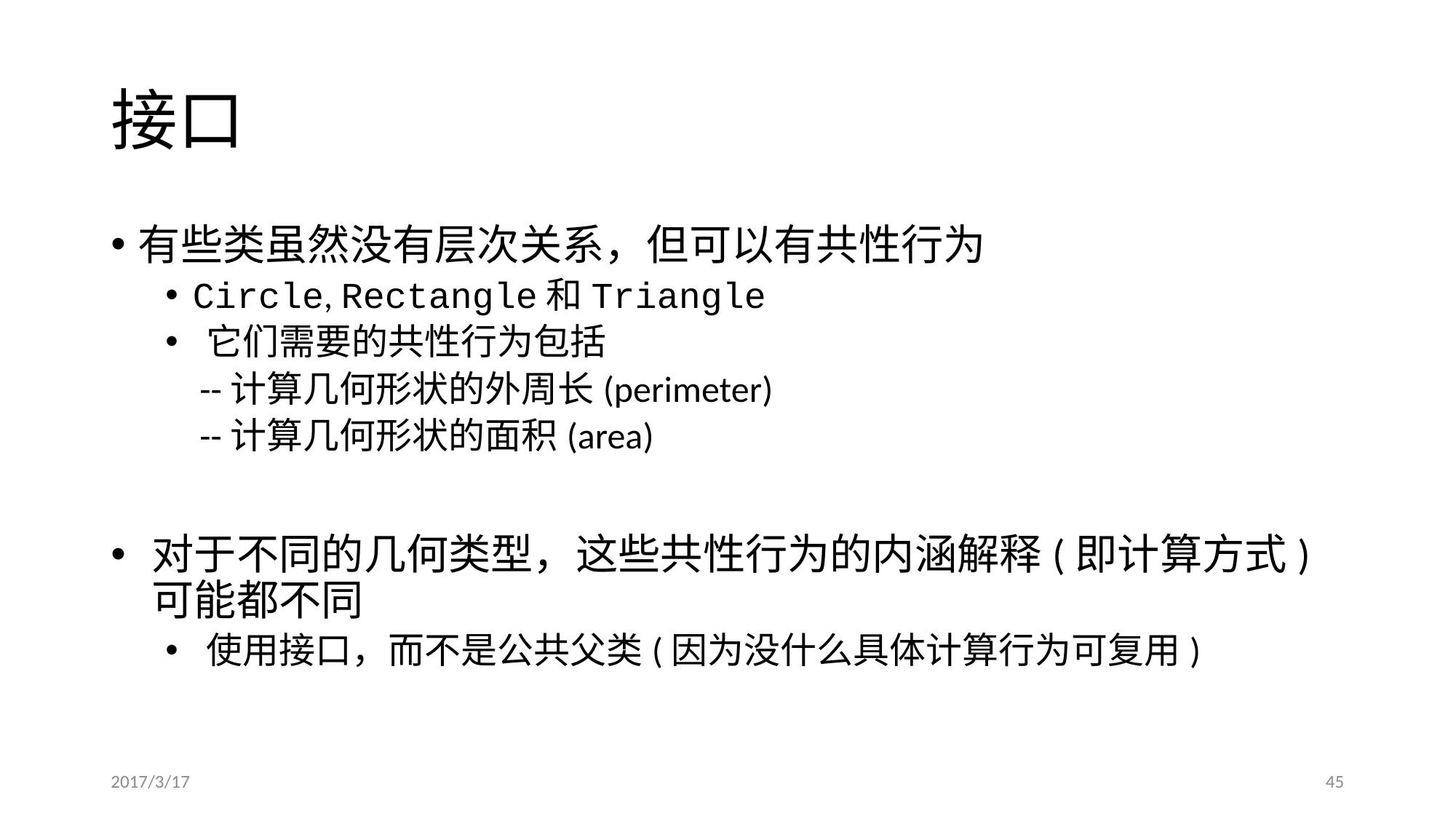

# 接口
有些类虽然没有层次关系，但可以有共性行为
Circle, Rectangle和Triangle
它们需要的共性行为包括
	--计算几何形状的外周长(perimeter)
	--计算几何形状的面积(area)

对于不同的几何类型，这些共性行为的内涵解释(即计算方式)可能都不同
使用接口，而不是公共父类(因为没什么具体计算行为可复用)
2017/3/17
45